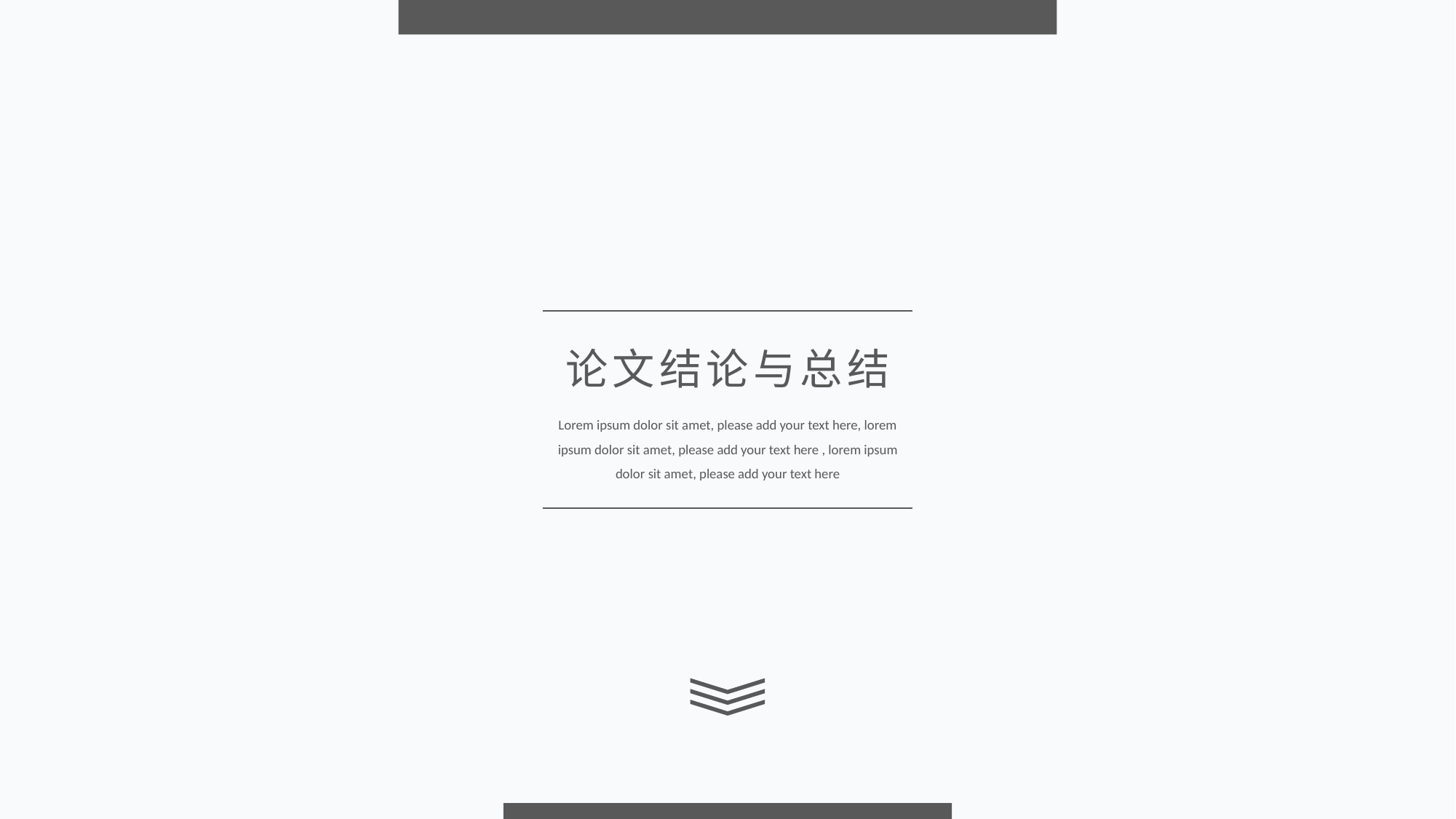

论文结论与总结
Lorem ipsum dolor sit amet, please add your text here, lorem ipsum dolor sit amet, please add your text here , lorem ipsum dolor sit amet, please add your text here